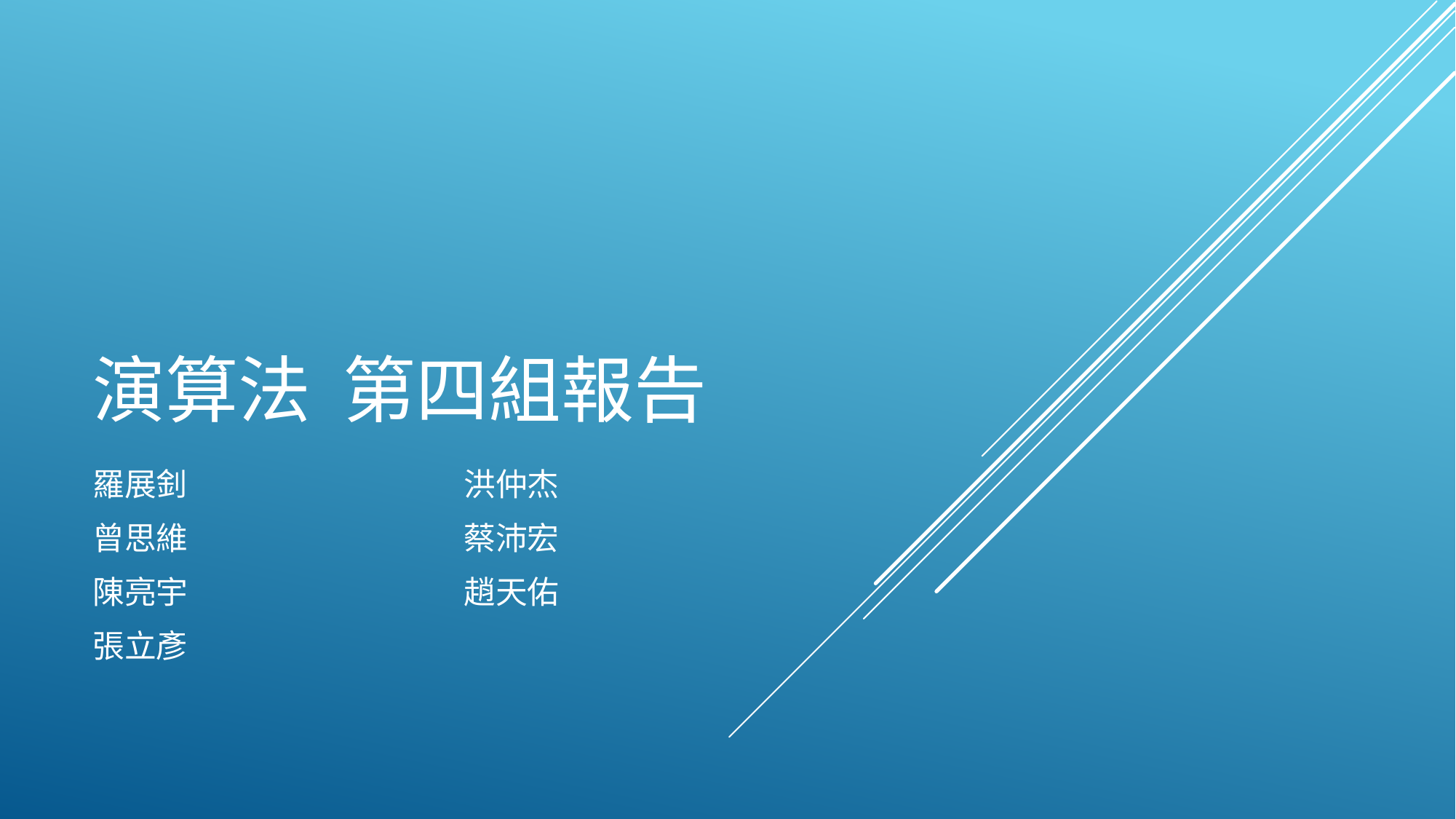

# 演算法  第四組報告
羅展釗
曾思維
陳亮宇
張立彥
洪仲杰
蔡沛宏
趙天佑